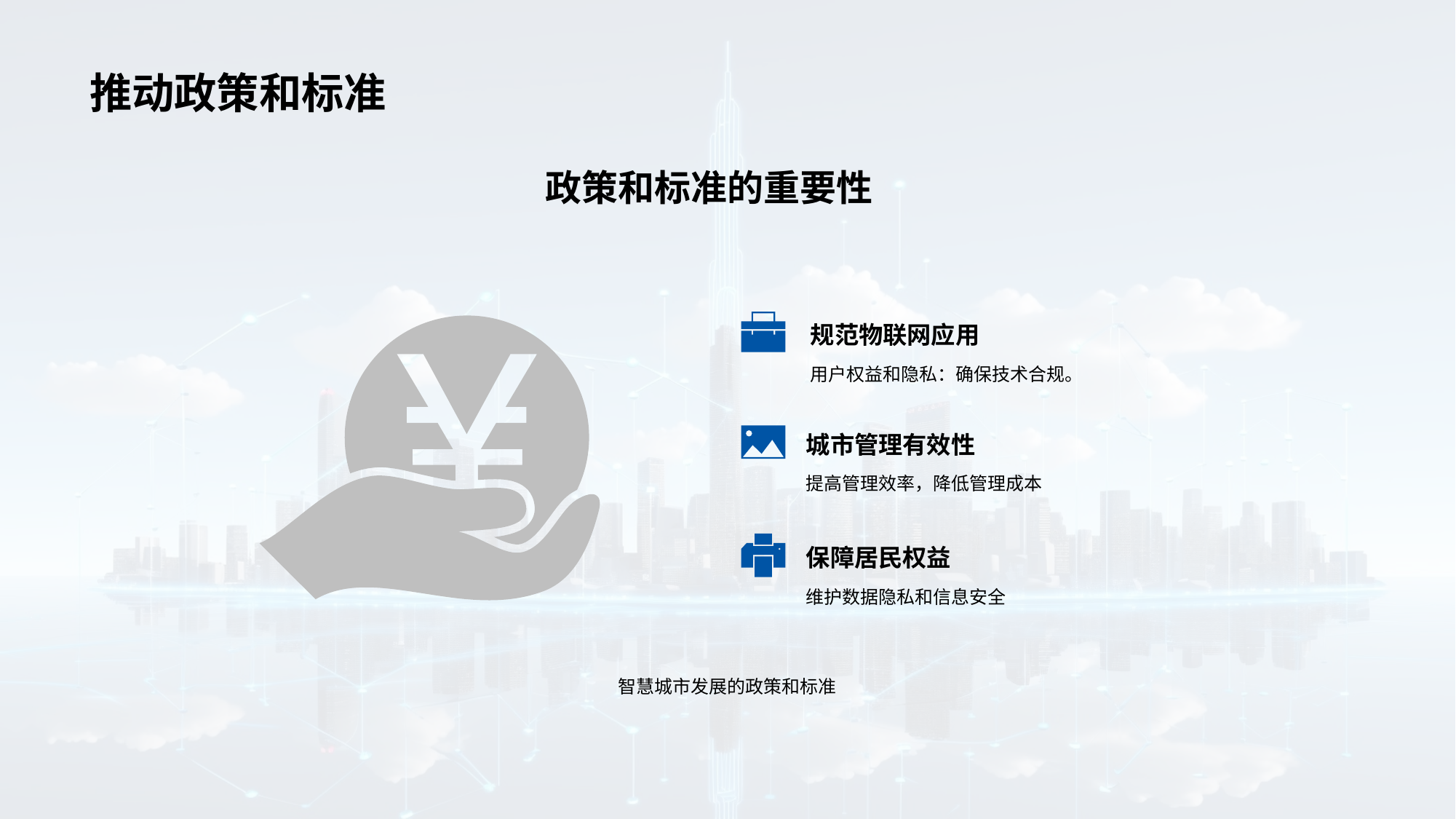

# 推动政策和标准
政策和标准的重要性

规范物联网应用
用户权益和隐私：确保技术合规。

城市管理有效性

提高管理效率，降低管理成本

保障居民权益
维护数据隐私和信息安全
智慧城市发展的政策和标准